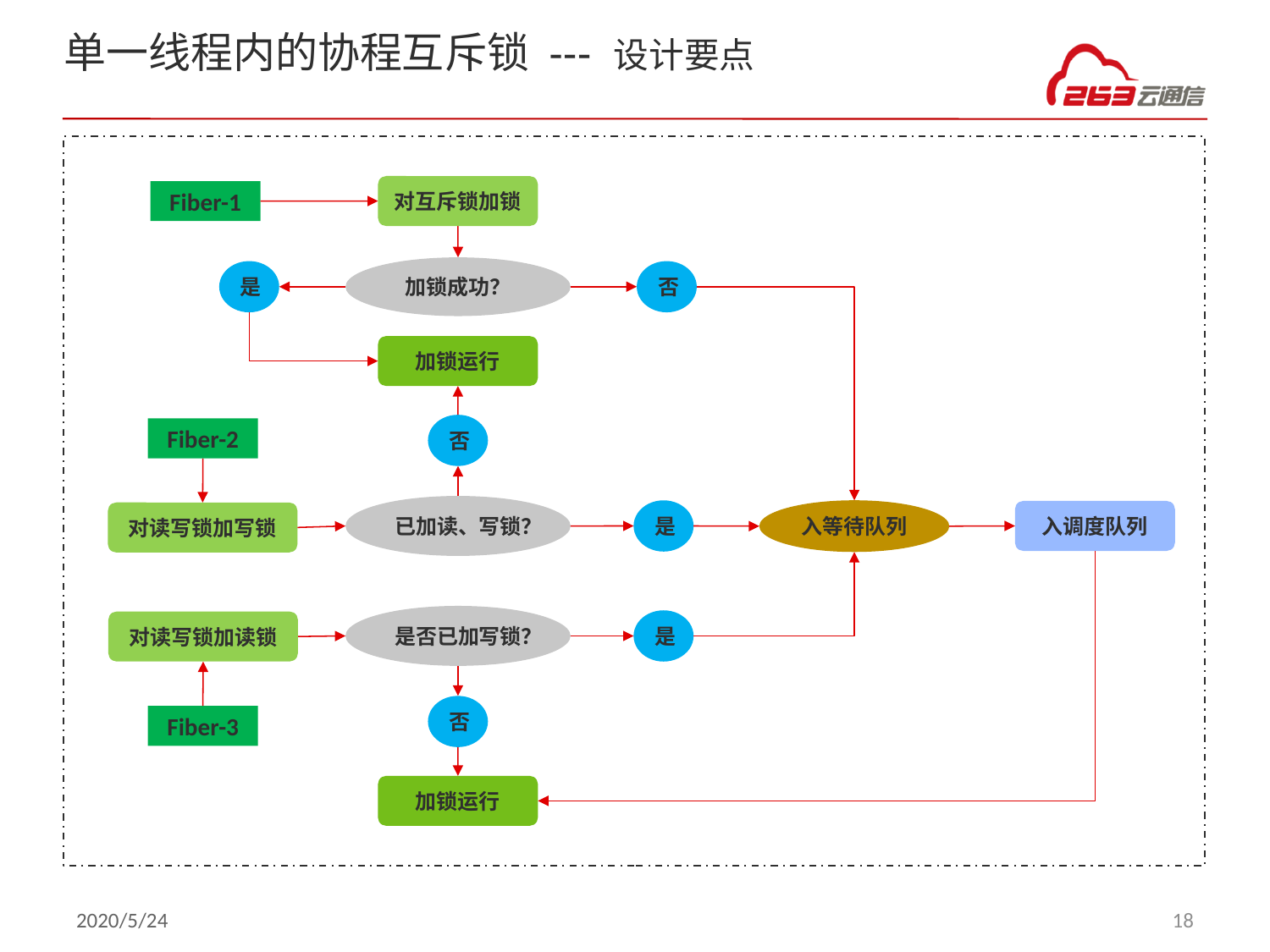

# 单一线程内的协程互斥锁 --- 设计要点

对互斥锁加锁
Fiber-1
加锁成功？
是
否
加锁运行
否
Fiber-2
已加读、写锁？
入等待队列
是
入调度队列
对读写锁加写锁
是否已加写锁？
是
对读写锁加读锁
否
Fiber-3
加锁运行